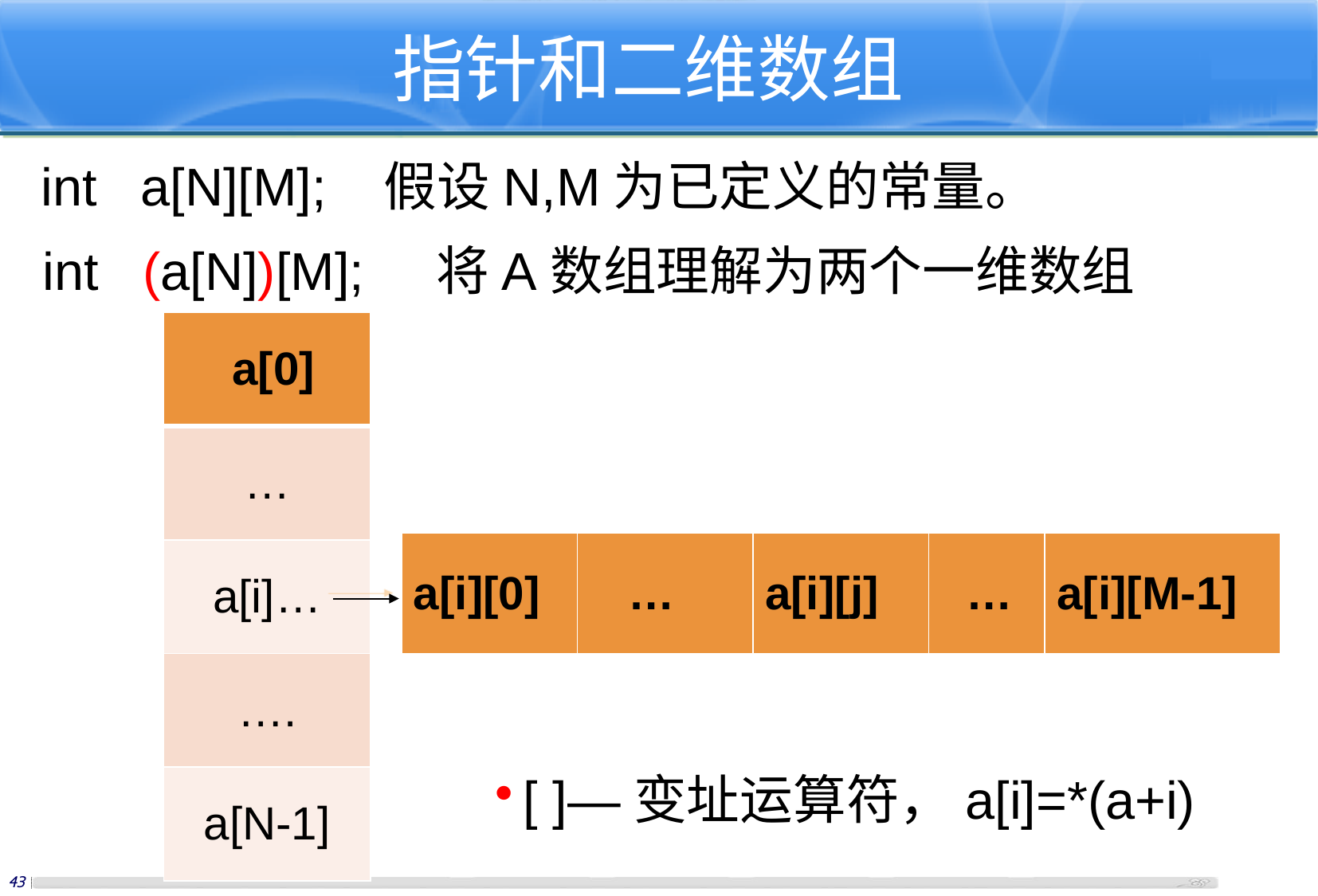

指针和二维数组

 int   a[N][M];   假设N,M为已定义的常量。
 int   (a[N])[M];    将A数组理解为两个一维数组
| a[0] |
| --- |
| … |
| a[i]… |
| …. |
| a[N-1] |
| a[i][0] | … | a[i][j] | … | a[i][M-1] |
| --- | --- | --- | --- | --- |
[ ]—变址运算符，a[i]=*(a+i)